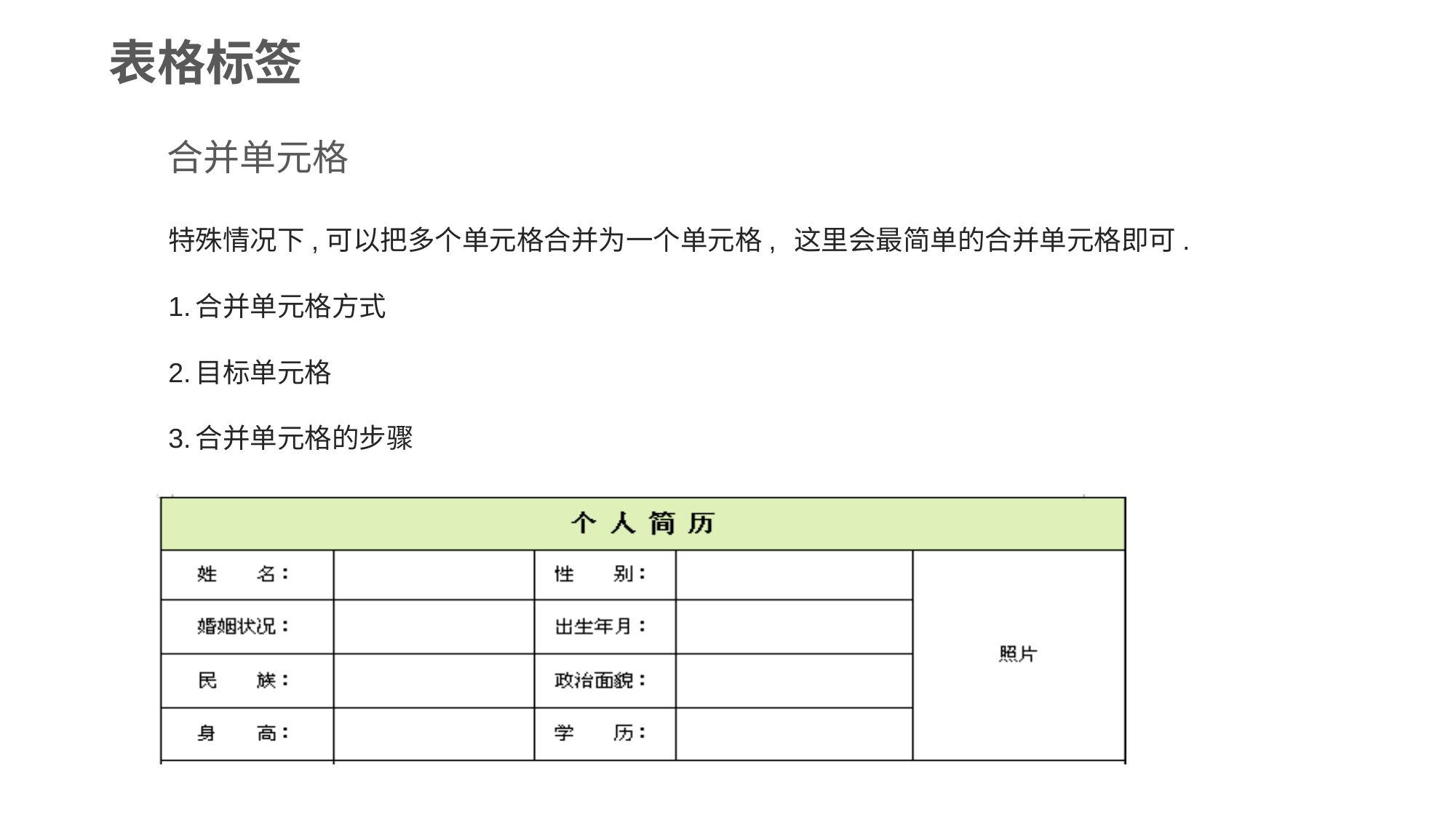

表格标签
合并单元格
特殊情况下,可以把多个单元格合并为一个单元格, 这里会最简单的合并单元格即可.

合并单元格方式

目标单元格

合并单元格的步骤